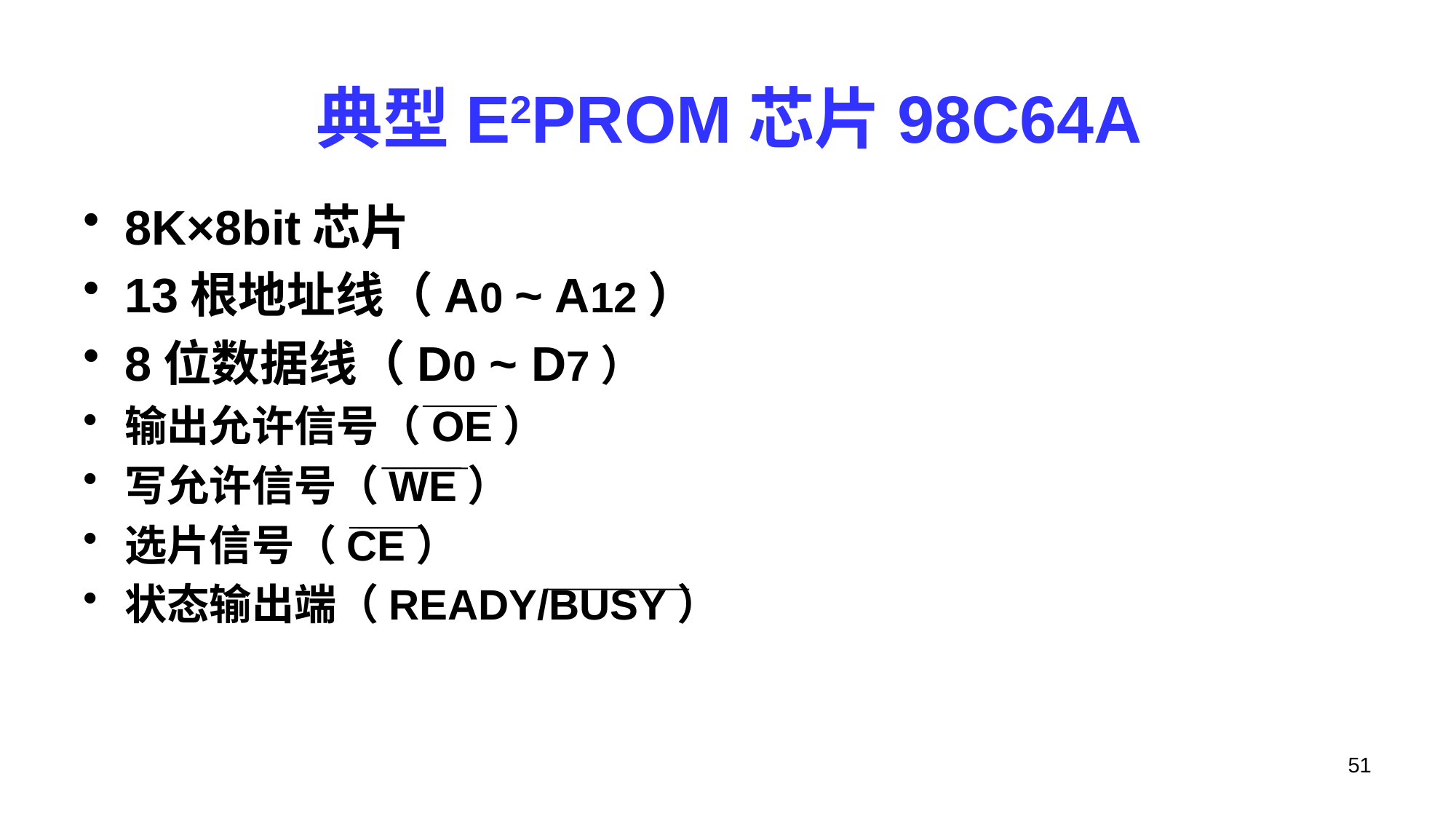

# 典型E2PROM芯片98C64A
8K×8bit芯片
13根地址线（A0 ~ A12）
8位数据线（D0 ~ D7）
输出允许信号（OE）
写允许信号（WE）
选片信号（CE）
状态输出端（READY/BUSY）

51